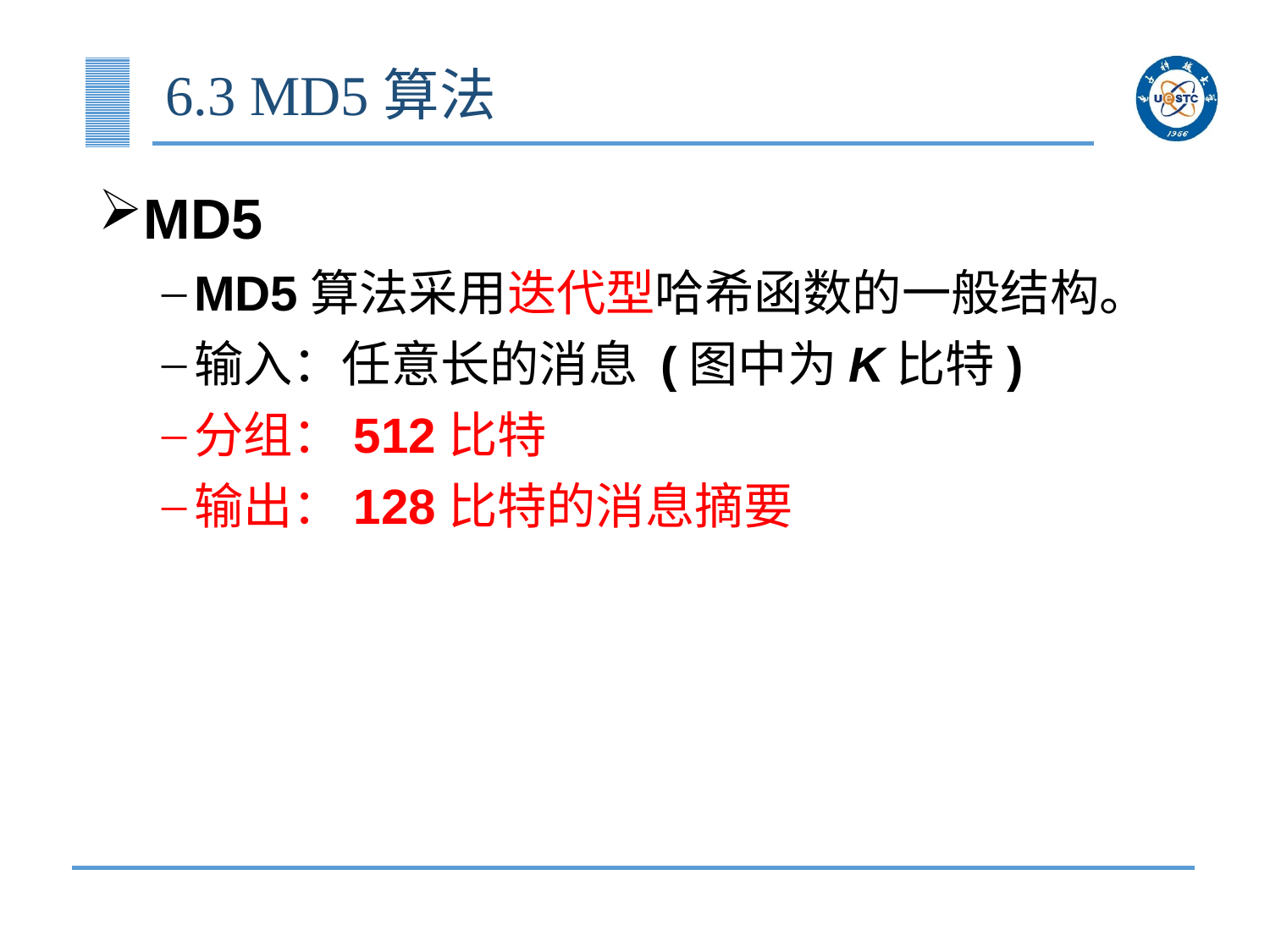

# 6.3 MD5算法
MD5
MD5算法采用迭代型哈希函数的一般结构。
输入：任意长的消息 (图中为K比特)
分组：512比特
输出：128比特的消息摘要